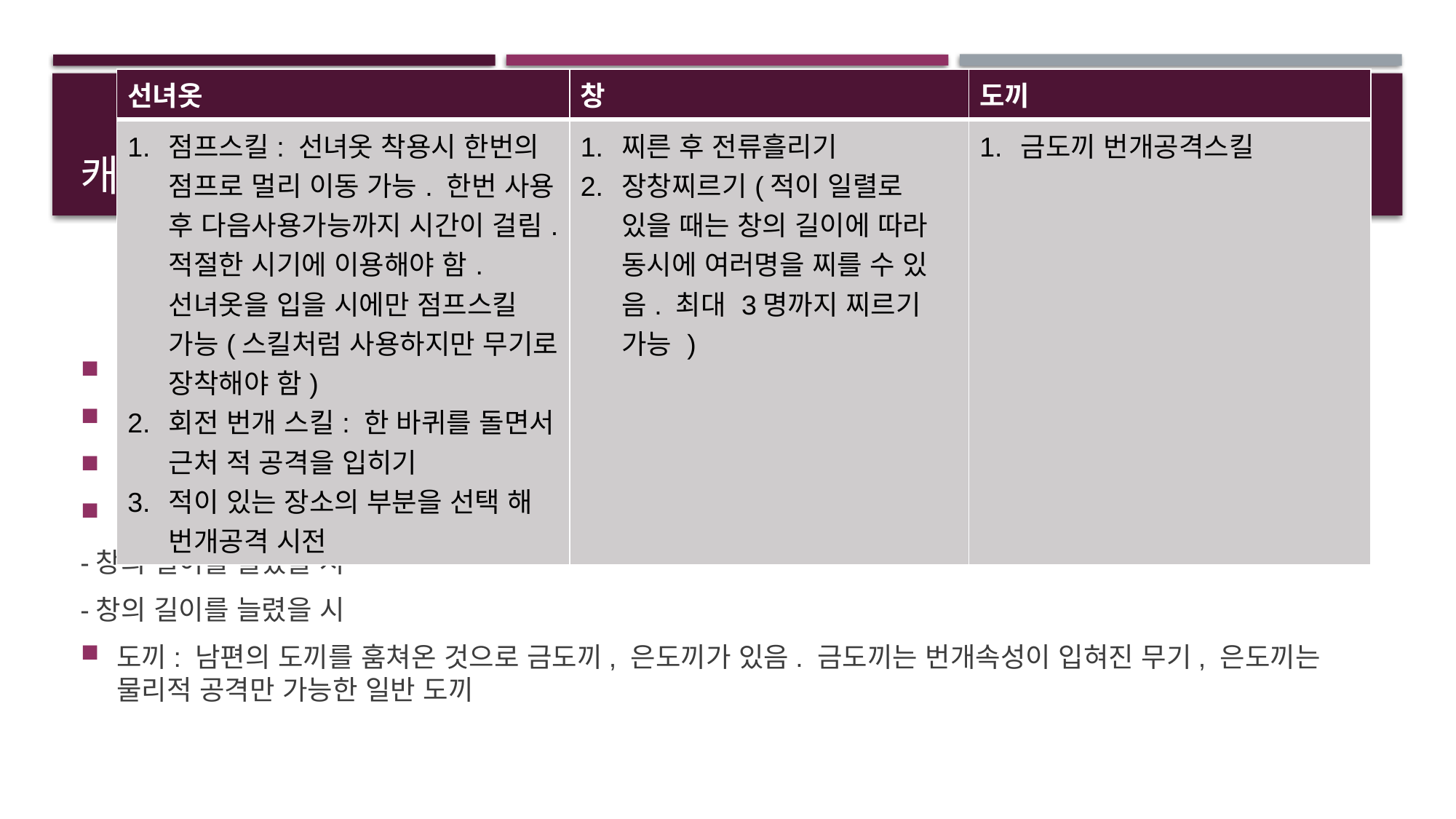

| 선녀옷 | 창 | 도끼 |
| --- | --- | --- |
| 점프스킬: 선녀옷 착용시 한번의 점프로 멀리 이동 가능. 한번 사용 후 다음사용가능까지 시간이 걸림. 적절한 시기에 이용해야 함.선녀옷을 입을 시에만 점프스킬 가능(스킬처럼 사용하지만 무기로 장착해야 함) 회전 번개 스킬: 한 바퀴를 돌면서 근처 적 공격을 입히기 적이 있는 장소의 부분을 선택 해 번개공격 시전 | 찌른 후 전류흘리기 장창찌르기(적이 일렬로 있을 때는 창의 길이에 따라 동시에 여러명을 찌를 수 있음. 최대 3명까지 찌르기 가능 ) | 금도끼 번개공격스킬 |
# 캐릭터 무기&스킬
캐릭터 무기: 창, 도끼, 선녀옷
게임플레이 도중에 무기를 자유자재로 바꿀 수 있음
선녀옷:
창: 창의 길이를 줄였다 늘였다 할 수 있음. 평소에는 단창인 상태에서 스킬을 이용시 창이 길어짐
-창의 길이를 줄였을 시
-창의 길이를 늘렸을 시
도끼: 남편의 도끼를 훔쳐온 것으로 금도끼, 은도끼가 있음. 금도끼는 번개속성이 입혀진 무기, 은도끼는 물리적 공격만 가능한 일반 도끼